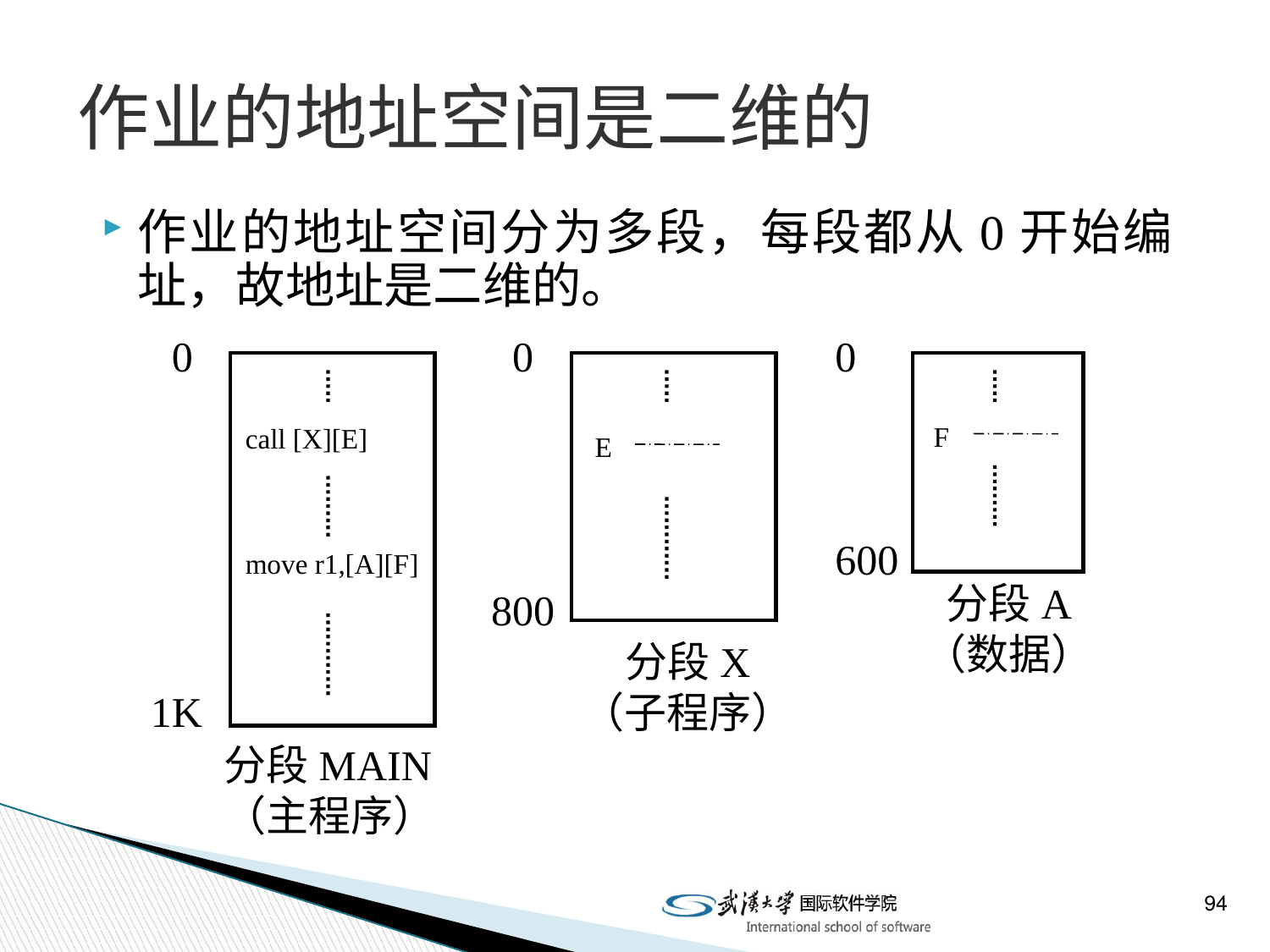

# 作业的地址空间是二维的
作业的地址空间分为多段，每段都从0开始编址，故地址是二维的。
  0

1K
  0

800
0

600

分段A
（数据）
分段X
（子程序）
分段MAIN
（主程序）

F
call [X][E]
E

move r1,[A][F]